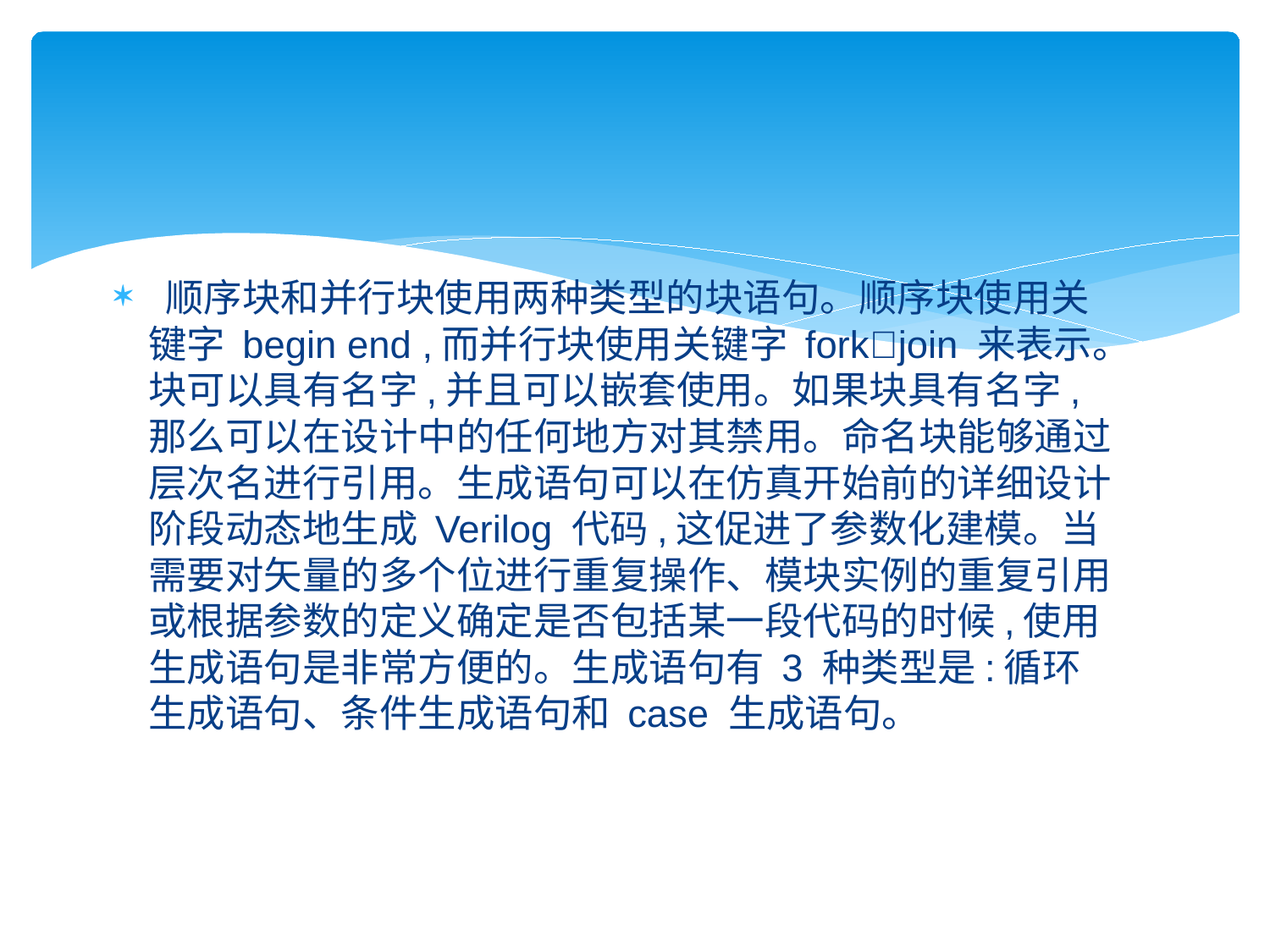

#
 顺序块和并行块使用两种类型的块语句。顺序块使用关键字 begin end ,而并行块使用关键字 fork􀆽join 来表示。块可以具有名字,并且可以嵌套使用。如果块具有名字,那么可以在设计中的任何地方对其禁用。命名块能够通过层次名进行引用。生成语句可以在仿真开始前的详细设计阶段动态地生成 Verilog 代码,这促进了参数化建模。当需要对矢量的多个位进行重复操作、模块实例的重复引用或根据参数的定义确定是否包括某一段代码的时候,使用生成语句是非常方便的。生成语句有 3 种类型是:循环生成语句、条件生成语句和 case 生成语句。